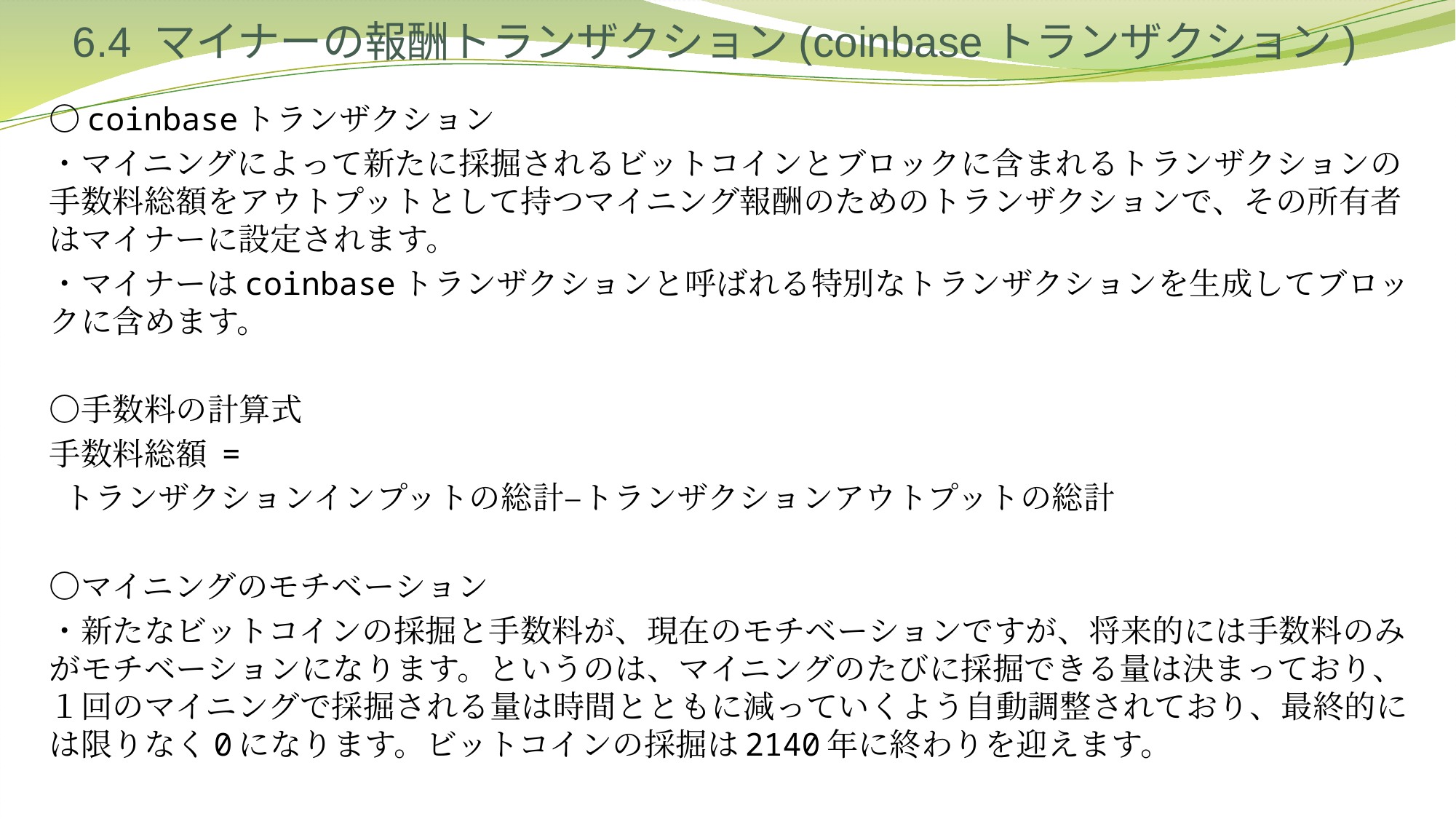

# 6.4 マイナーの報酬トランザクション(coinbaseトランザクション)
〇coinbaseトランザクション
・マイニングによって新たに採掘されるビットコインとブロックに含まれるトランザクションの手数料総額をアウトプットとして持つマイニング報酬のためのトランザクションで、その所有者はマイナーに設定されます。
・マイナーはcoinbaseトランザクションと呼ばれる特別なトランザクションを生成してブロックに含めます。

〇手数料の計算式
手数料総額 =
 トランザクションインプットの総計–トランザクションアウトプットの総計

〇マイニングのモチベーション
・新たなビットコインの採掘と手数料が、現在のモチベーションですが、将来的には手数料のみがモチベーションになります。というのは、マイニングのたびに採掘できる量は決まっており、１回のマイニングで採掘される量は時間とともに減っていくよう自動調整されており、最終的には限りなく0になります。ビットコインの採掘は2140年に終わりを迎えます。